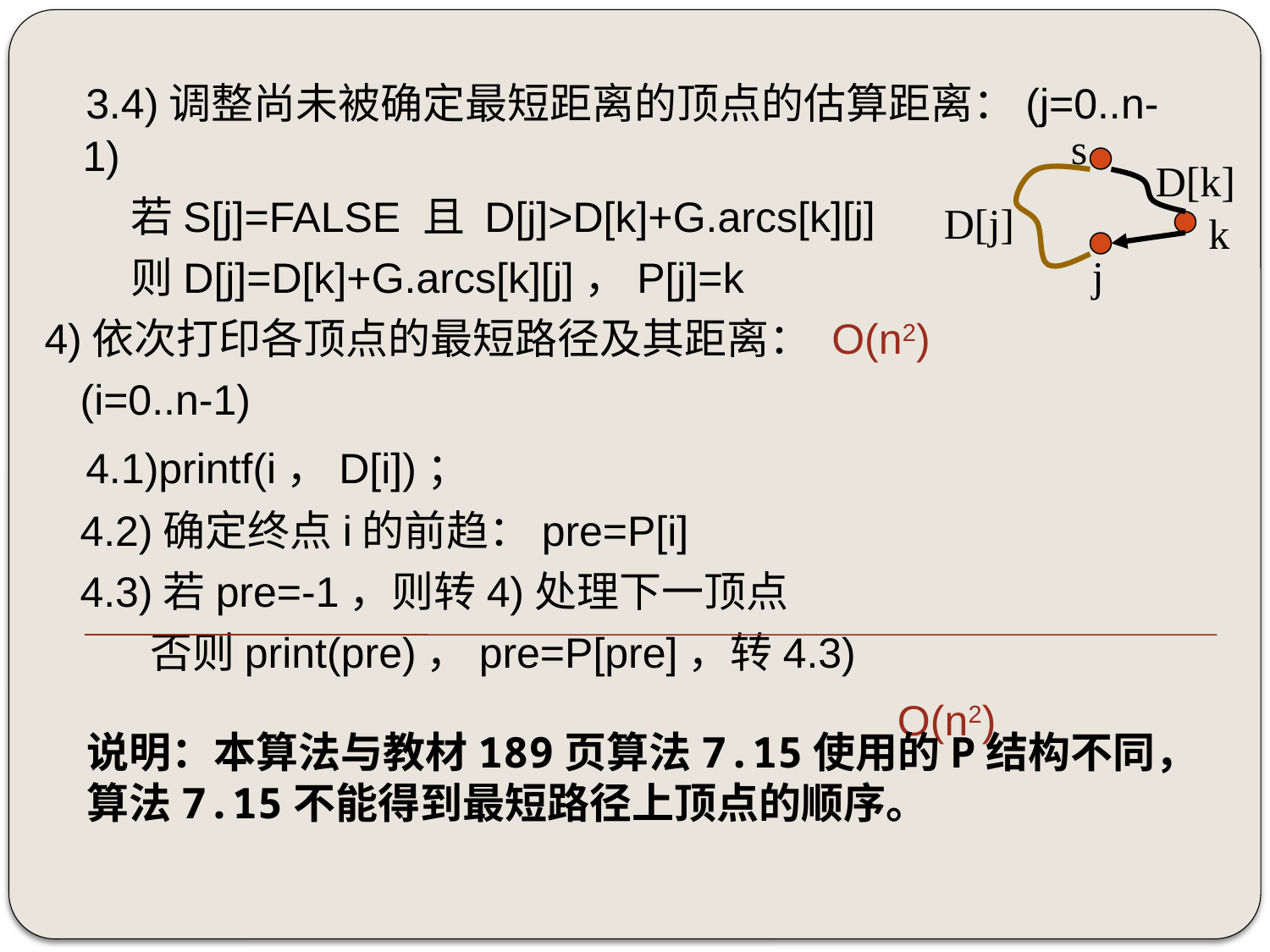

3.4)调整尚未被确定最短距离的顶点的估算距离：(j=0..n-1)
        若S[j]=FALSE 且 D[j]>D[k]+G.arcs[k][j]
        则D[j]=D[k]+G.arcs[k][j]，P[j]=k
4)依次打印各顶点的最短路径及其距离： O(n2)
   (i=0..n-1)
   4.1)printf(i，D[i])；
   4.2)确定终点i的前趋：pre=P[i]
   4.3)若pre=-1，则转4)处理下一顶点
          否则print(pre)，pre=P[pre]，转4.3)
                                                              O(n2)

s

D[k]

D[j]
k

j

说明：本算法与教材189页算法7.15使用的P结构不同，算法7.15不能得到最短路径上顶点的顺序。